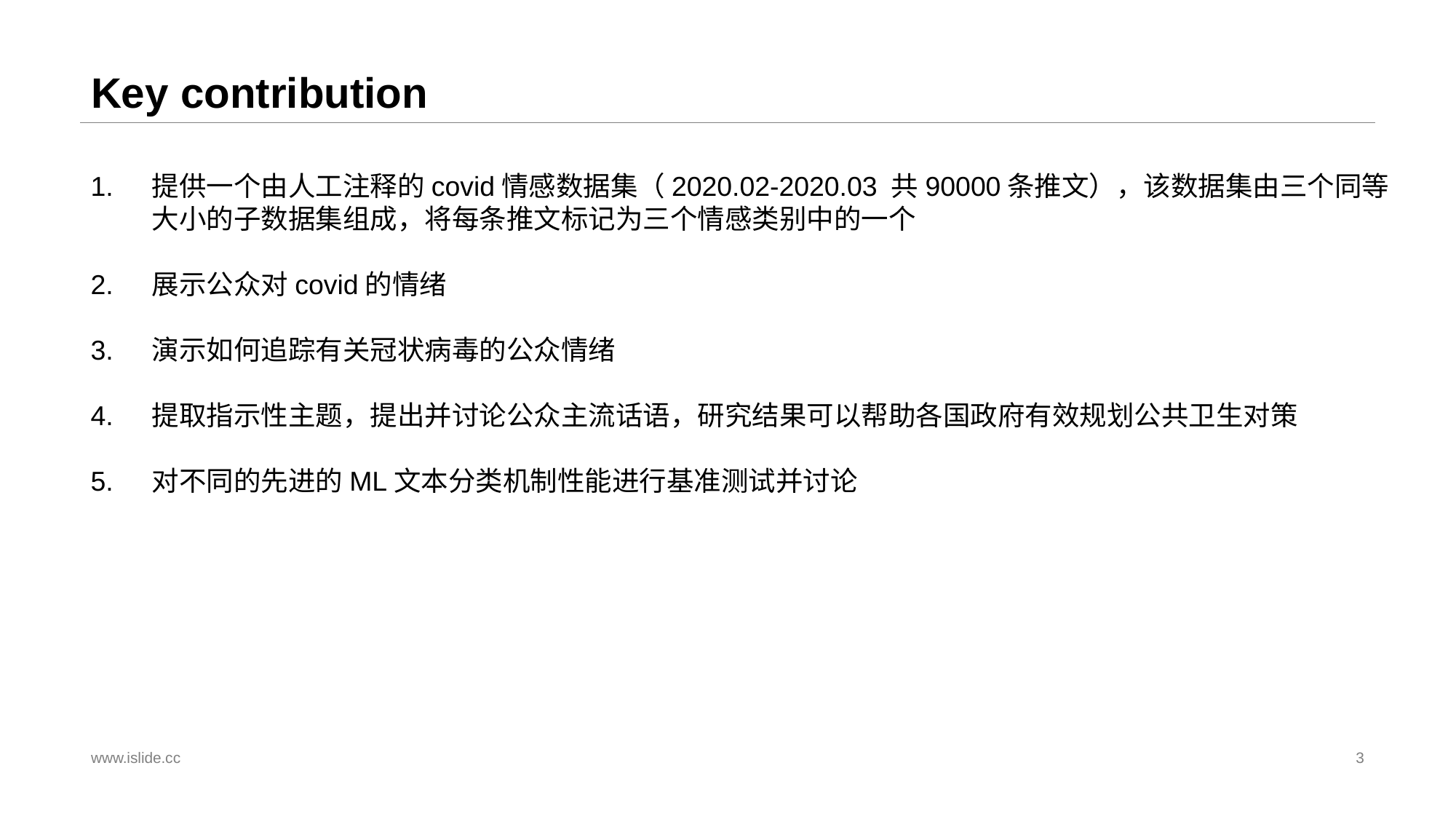

# Key contribution
提供一个由人工注释的covid情感数据集（2020.02-2020.03 共90000条推文），该数据集由三个同等大小的子数据集组成，将每条推文标记为三个情感类别中的一个

展示公众对covid的情绪

演示如何追踪有关冠状病毒的公众情绪

提取指示性主题，提出并讨论公众主流话语，研究结果可以帮助各国政府有效规划公共卫生对策

对不同的先进的ML文本分类机制性能进行基准测试并讨论
www.islide.cc
3